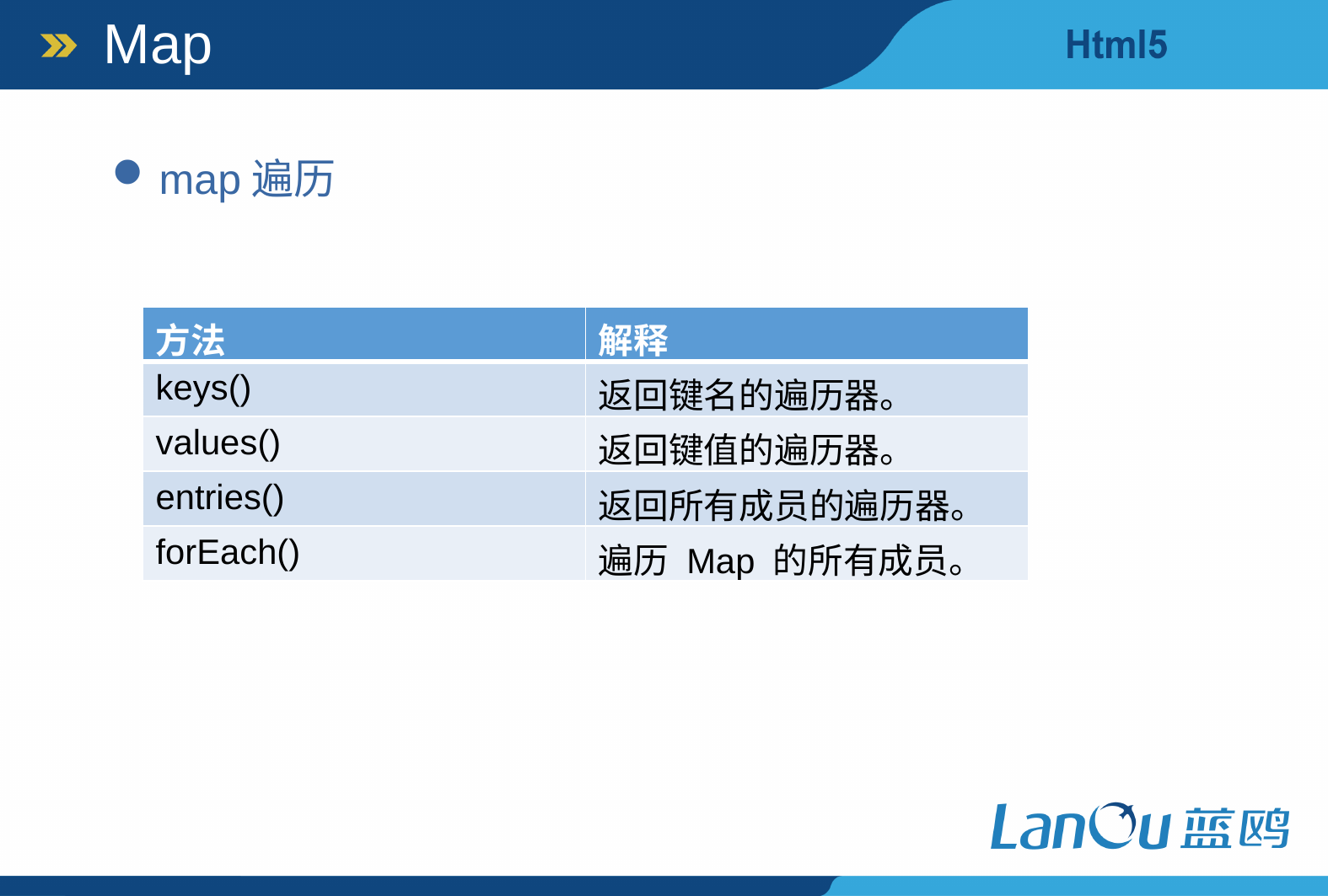

Map
map遍历
| 方法 | 解释 |
| --- | --- |
| keys() | 返回键名的遍历器。 |
| values() | 返回键值的遍历器。 |
| entries() | 返回所有成员的遍历器。 |
| forEach() | 遍历 Map 的所有成员。 |